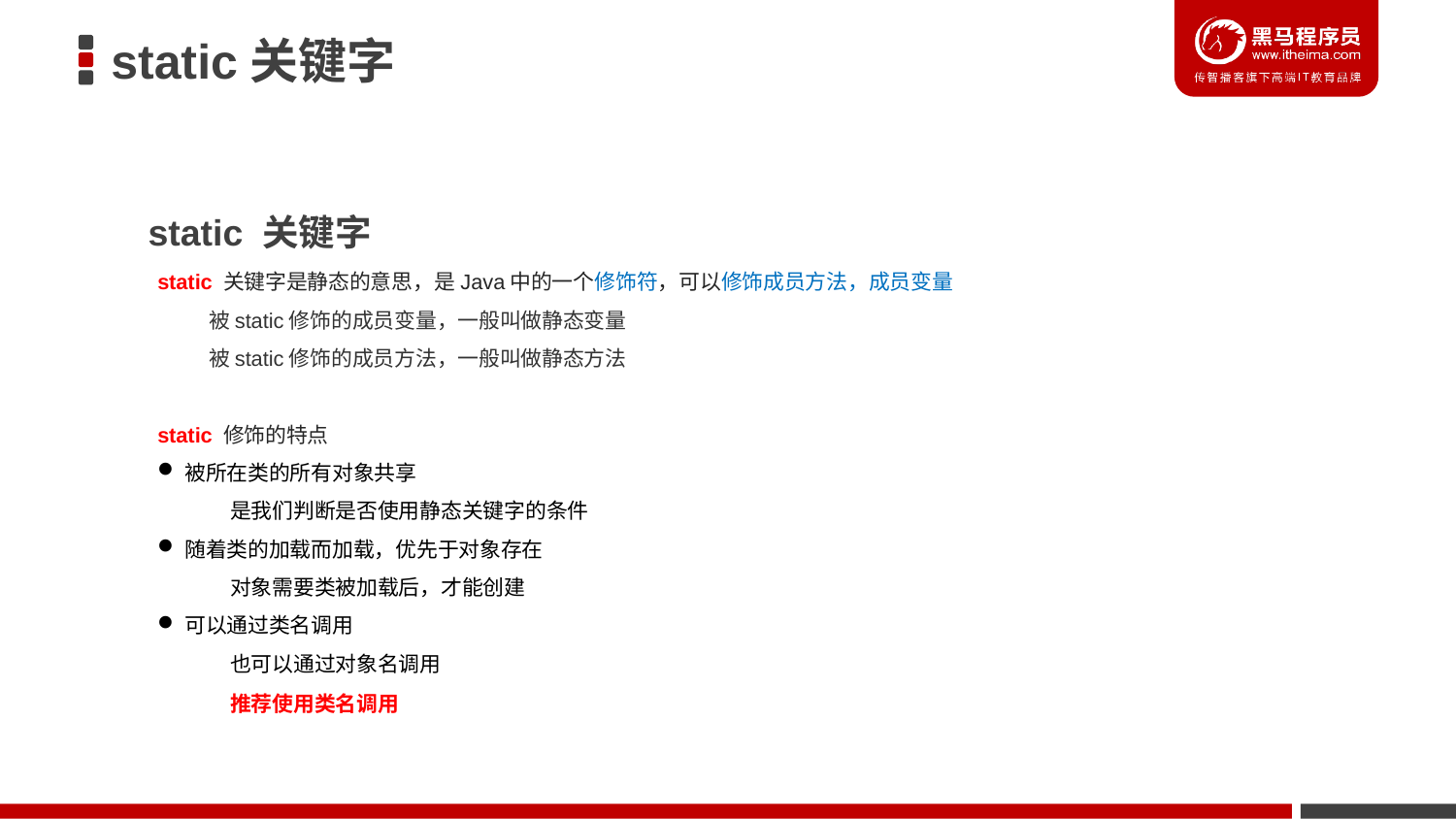

static关键字
static 关键字
static 关键字是静态的意思，是Java中的一个修饰符，可以修饰成员方法，成员变量
          被static修饰的成员变量，一般叫做静态变量
          被static修饰的成员方法，一般叫做静态方法

static 修饰的特点
被所在类的所有对象共享
是我们判断是否使用静态关键字的条件
随着类的加载而加载，优先于对象存在
对象需要类被加载后，才能创建
可以通过类名调用
也可以通过对象名调用
推荐使用类名调用